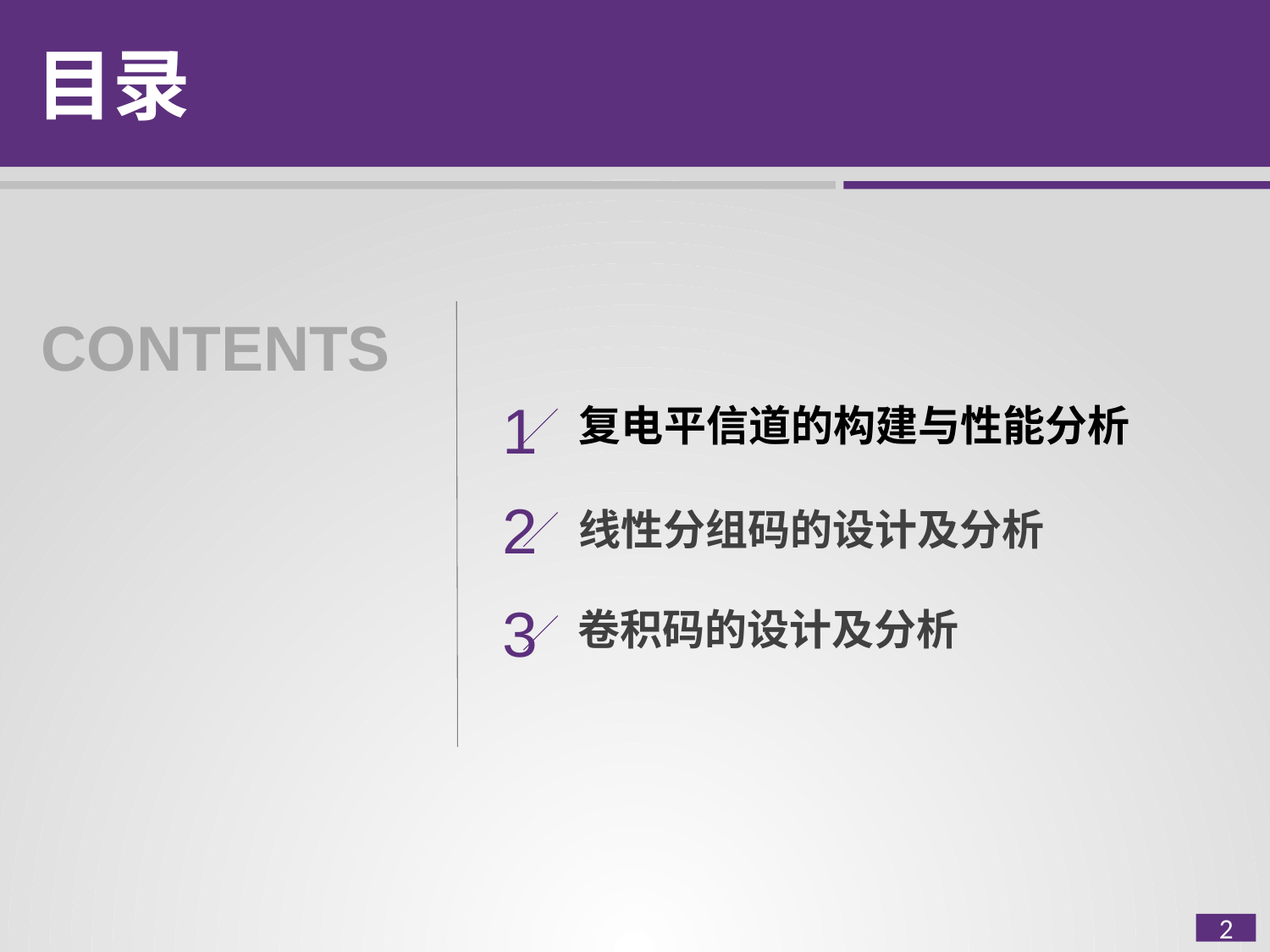

目录

CONTENTS
1
复电平信道的构建与性能分析
2
线性分组码的设计及分析
3
卷积码的设计及分析